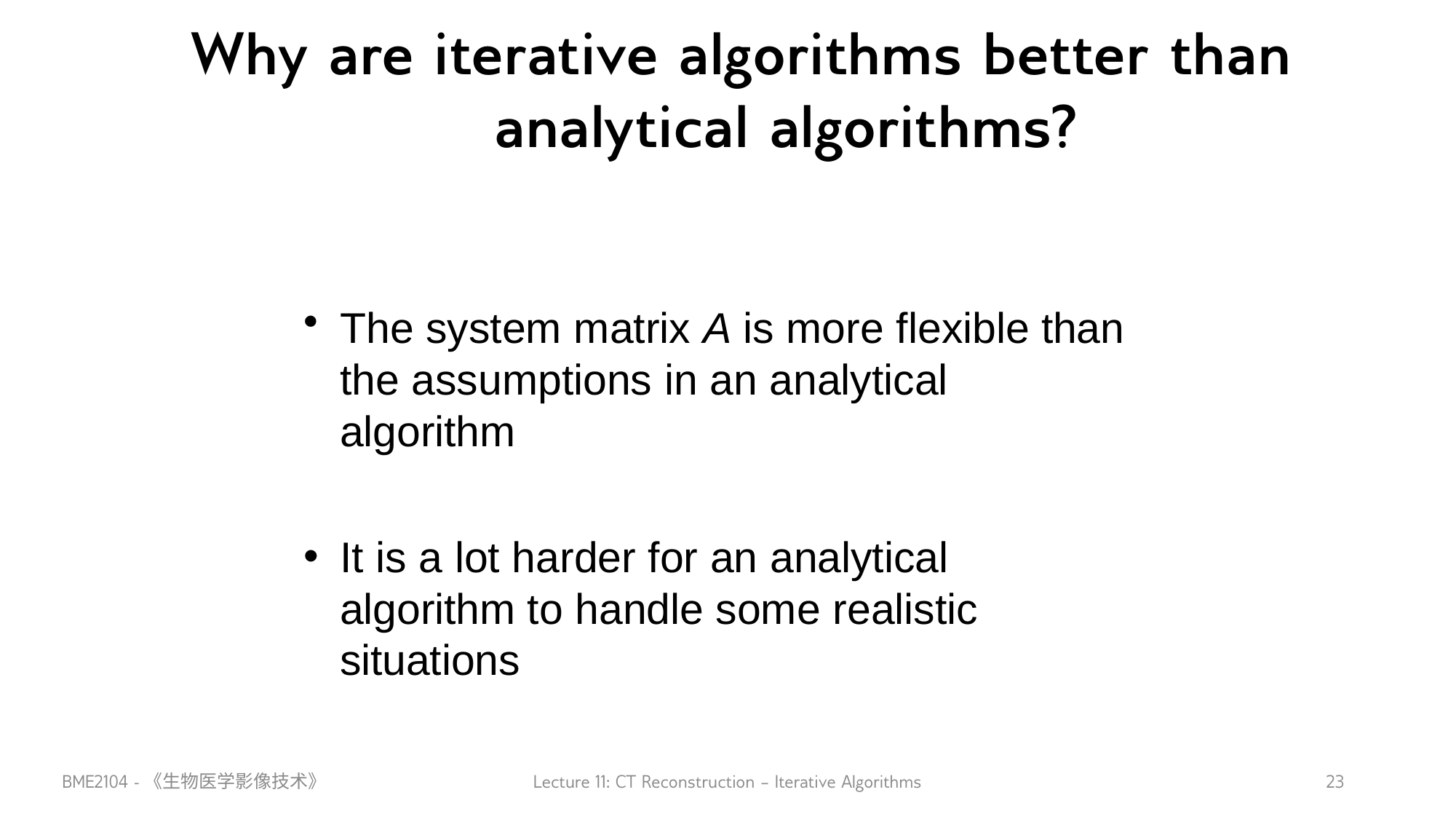

# Why are iterative algorithms better than analytical algorithms?
The system matrix A is more flexible than the assumptions in an analytical algorithm

It is a lot harder for an analytical algorithm to handle some realistic situations
BME2104 -《生物医学影像技术》
Lecture 11: CT Reconstruction – Iterative Algorithms
23